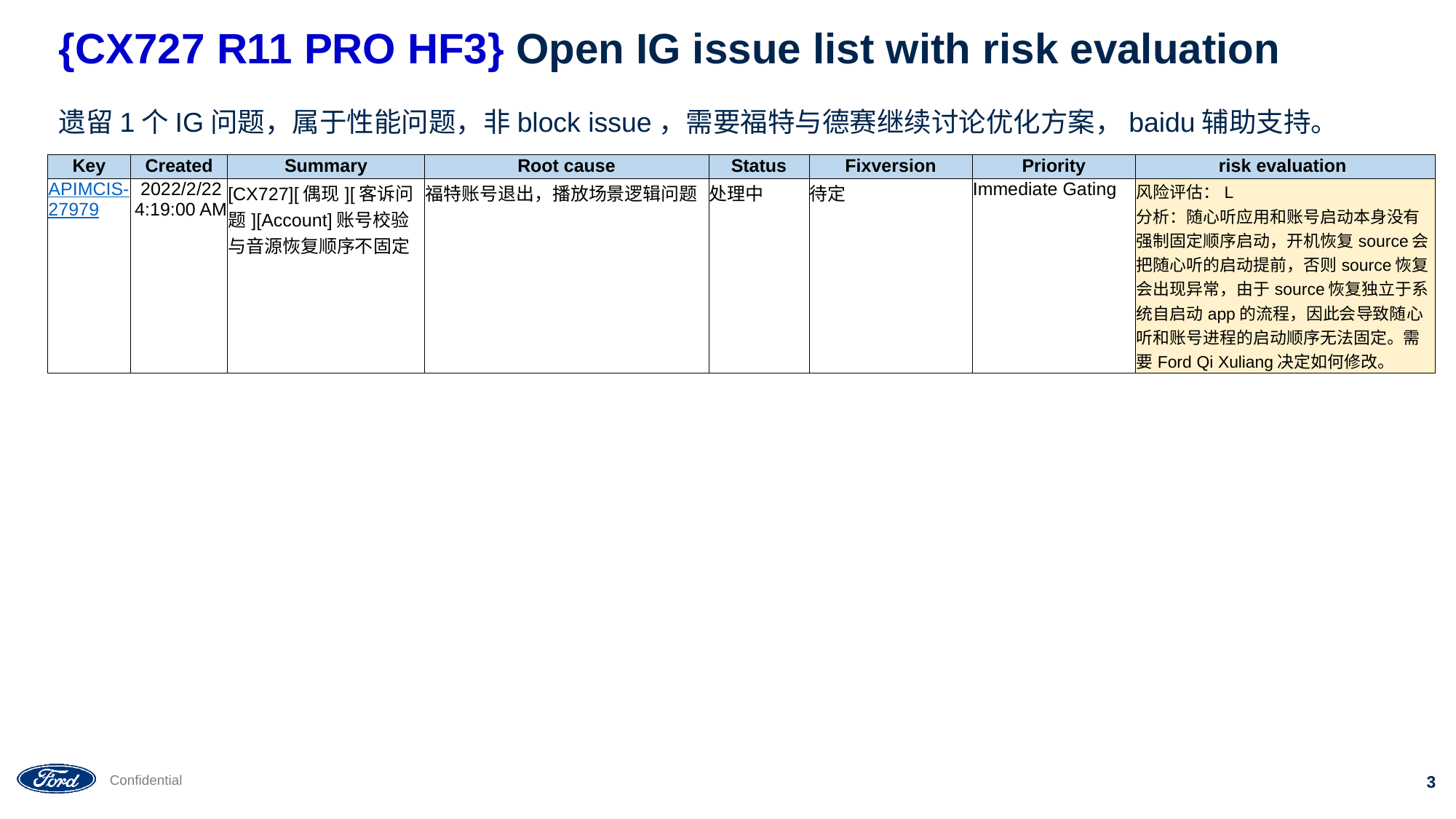

# {CX727 R11 PRO HF3} Open IG issue list with risk evaluation
遗留1个IG问题，属于性能问题，非block issue，需要福特与德赛继续讨论优化方案，baidu辅助支持。
| Key | Created | Summary | Root cause | Status | Fixversion | Priority | risk evaluation |
| --- | --- | --- | --- | --- | --- | --- | --- |
| APIMCIS-27979 | 2022/2/22 4:19:00 AM | [CX727][偶现][客诉问题][Account]账号校验与音源恢复顺序不固定 | 福特账号退出，播放场景逻辑问题 | 处理中 | 待定 | Immediate Gating | 风险评估：L 分析：随心听应用和账号启动本身没有强制固定顺序启动，开机恢复source会把随心听的启动提前，否则source恢复会出现异常，由于source恢复独立于系统自启动app的流程，因此会导致随心听和账号进程的启动顺序无法固定。需要Ford Qi Xuliang决定如何修改。 |